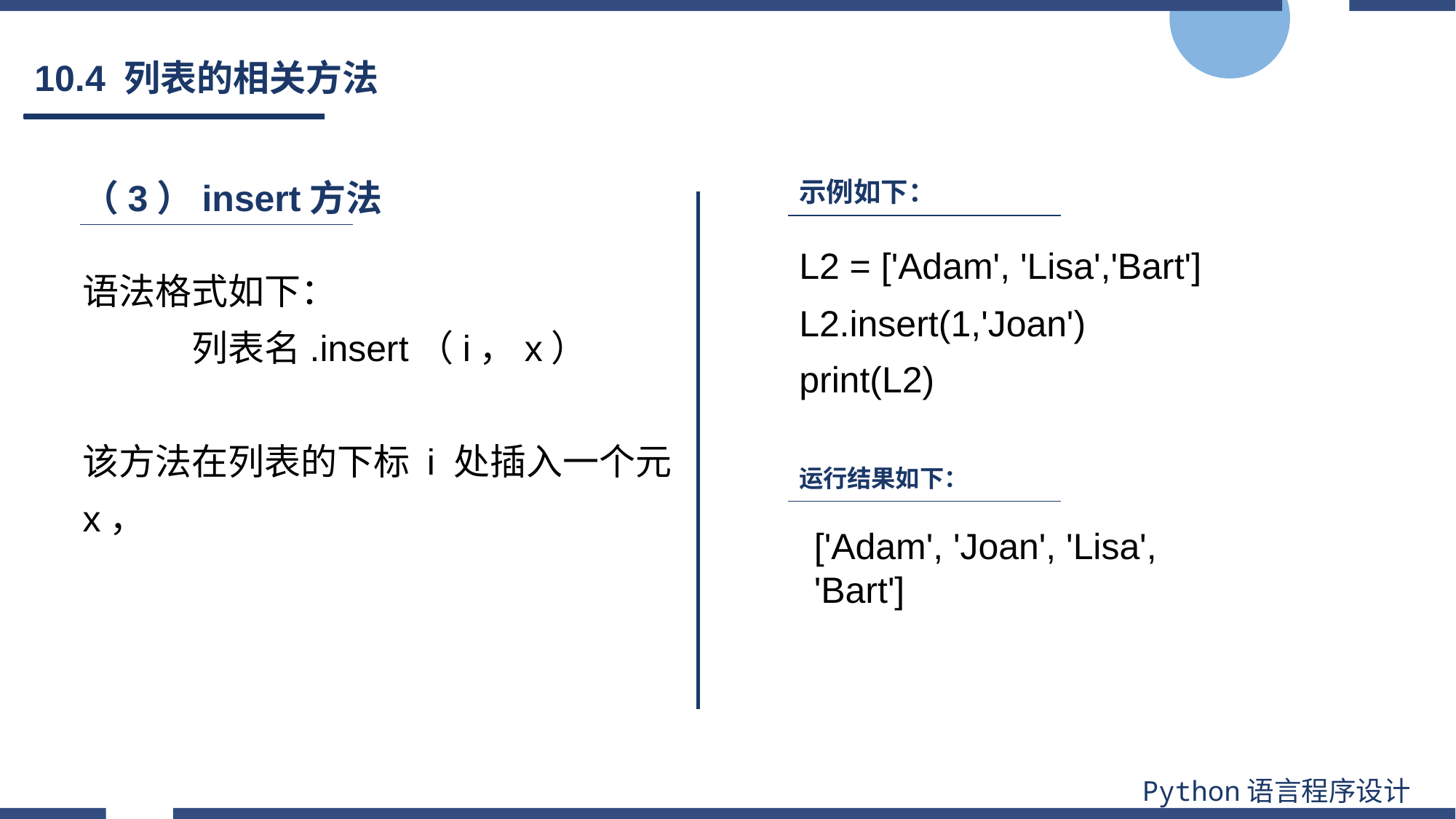

# 10.4 列表的相关方法
（3）insert方法
示例如下：
L2 = ['Adam', 'Lisa','Bart']
L2.insert(1,'Joan')
print(L2)

语法格式如下：
	列表名.insert（i，x）

该方法在列表的下标 i 处插入一个元 x，
运行结果如下：
['Adam', 'Joan', 'Lisa', 'Bart']